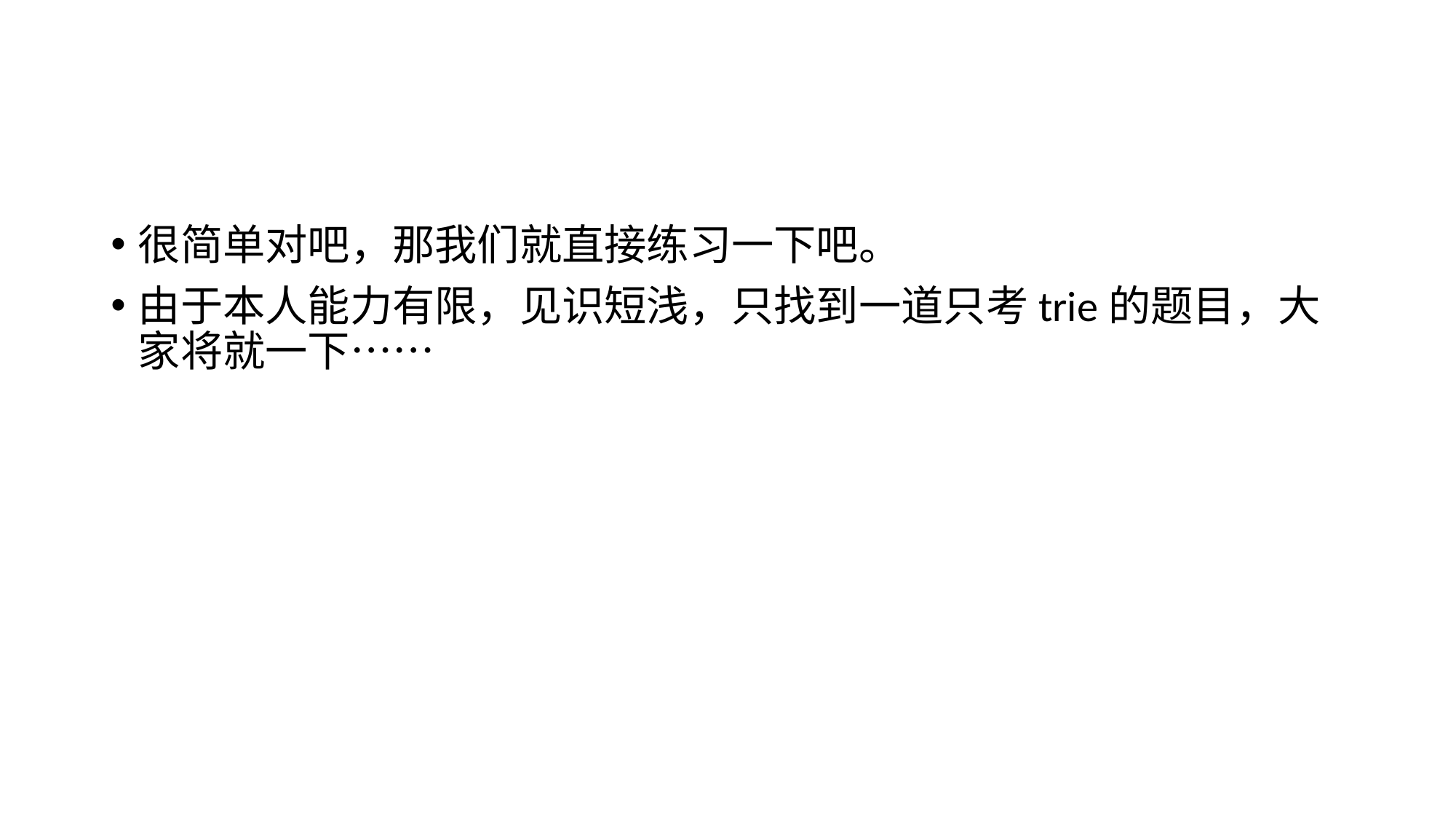

#
很简单对吧，那我们就直接练习一下吧。
由于本人能力有限，见识短浅，只找到一道只考trie的题目，大家将就一下……